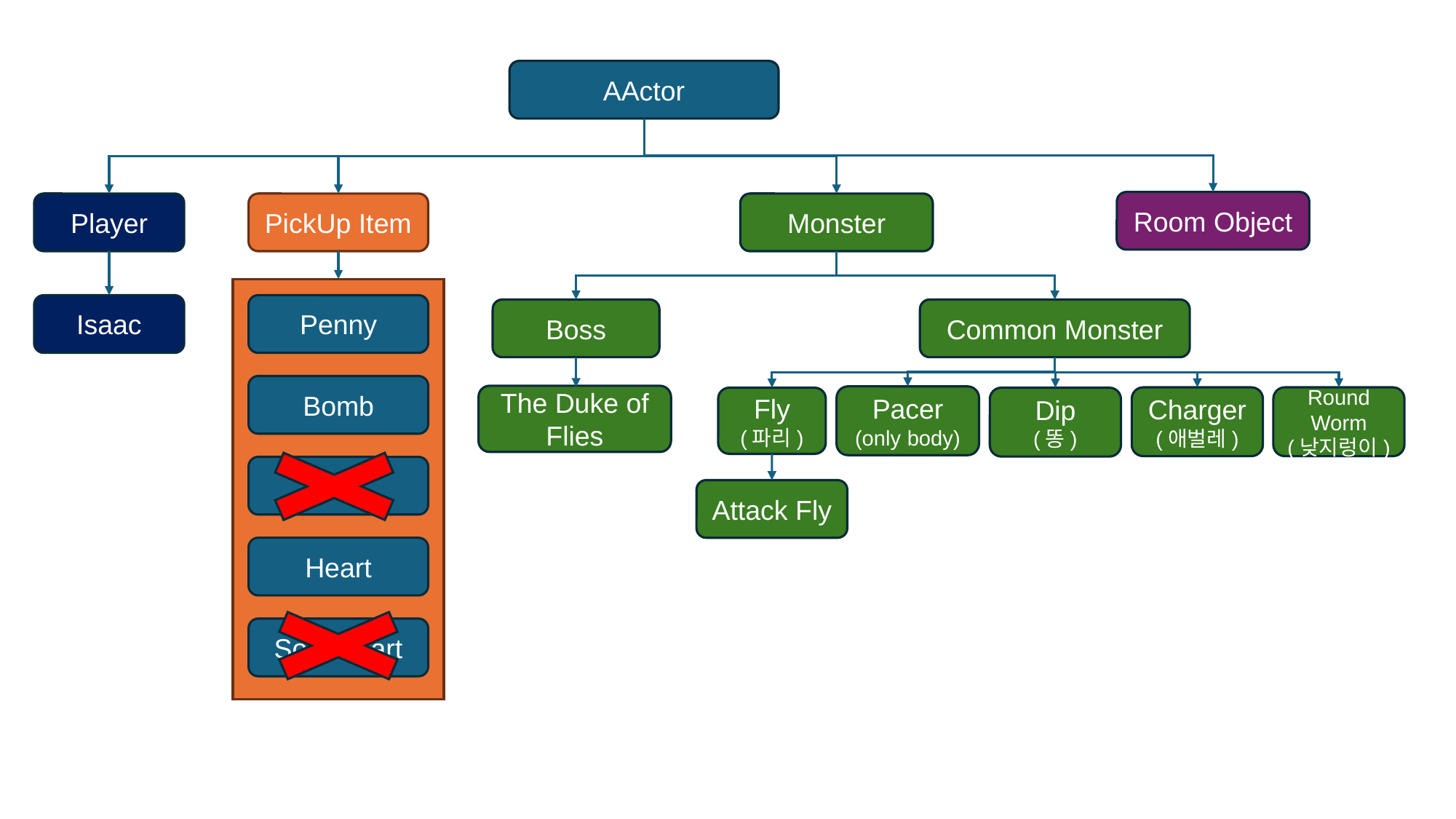

AActor
Room Object
Player
PickUp Item
Monster

Isaac
Penny
Boss
Common Monster
Bomb
The Duke of Flies
Pacer
(only body)
Charger
(애벌레)
Round Worm
(낮지렁이)
Fly
(파리)
Dip
(똥)

Key
Attack Fly
Heart

Soul Heart